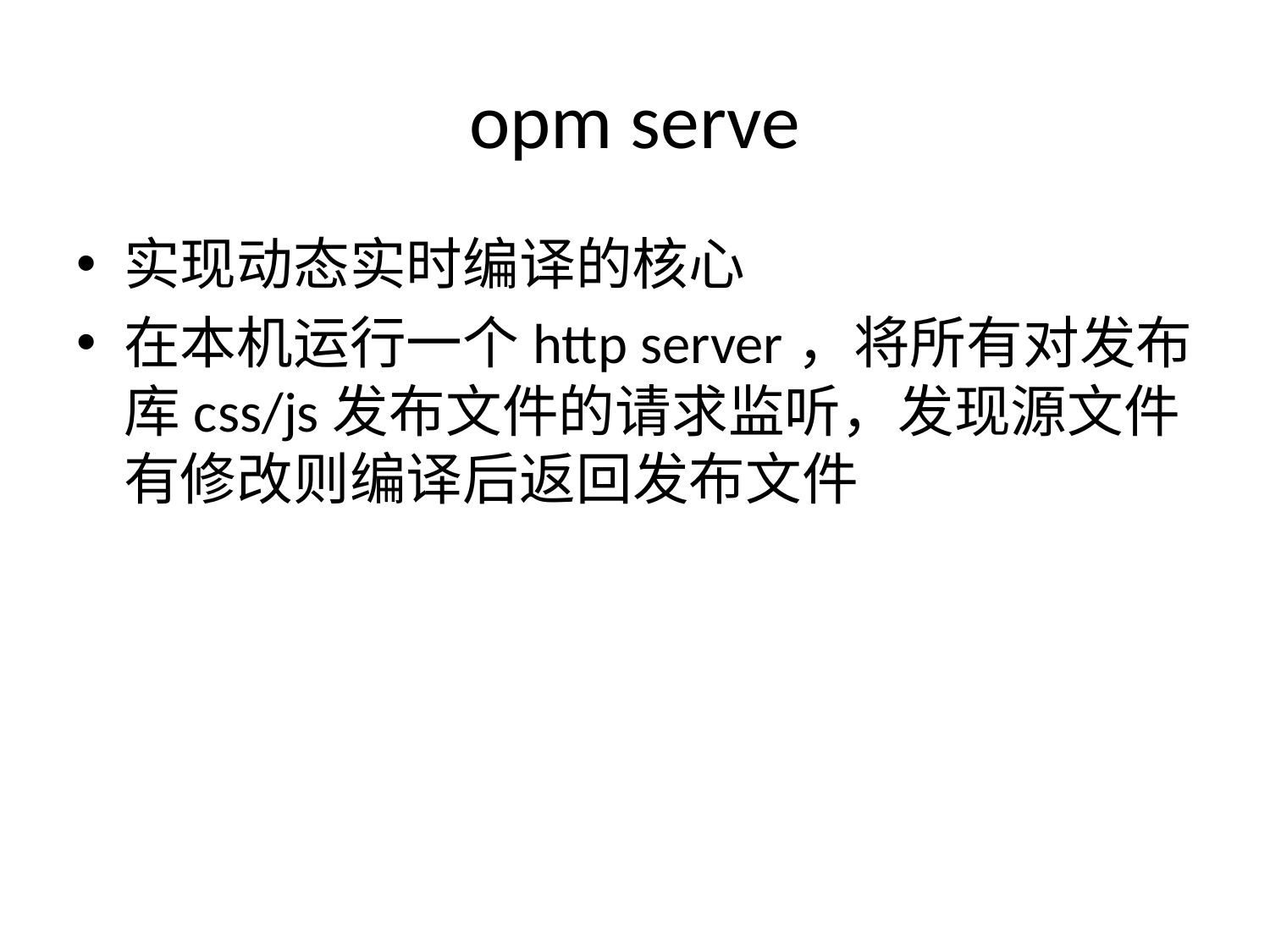

# opm serve
实现动态实时编译的核心
在本机运行一个http server，将所有对发布库css/js发布文件的请求监听，发现源文件有修改则编译后返回发布文件